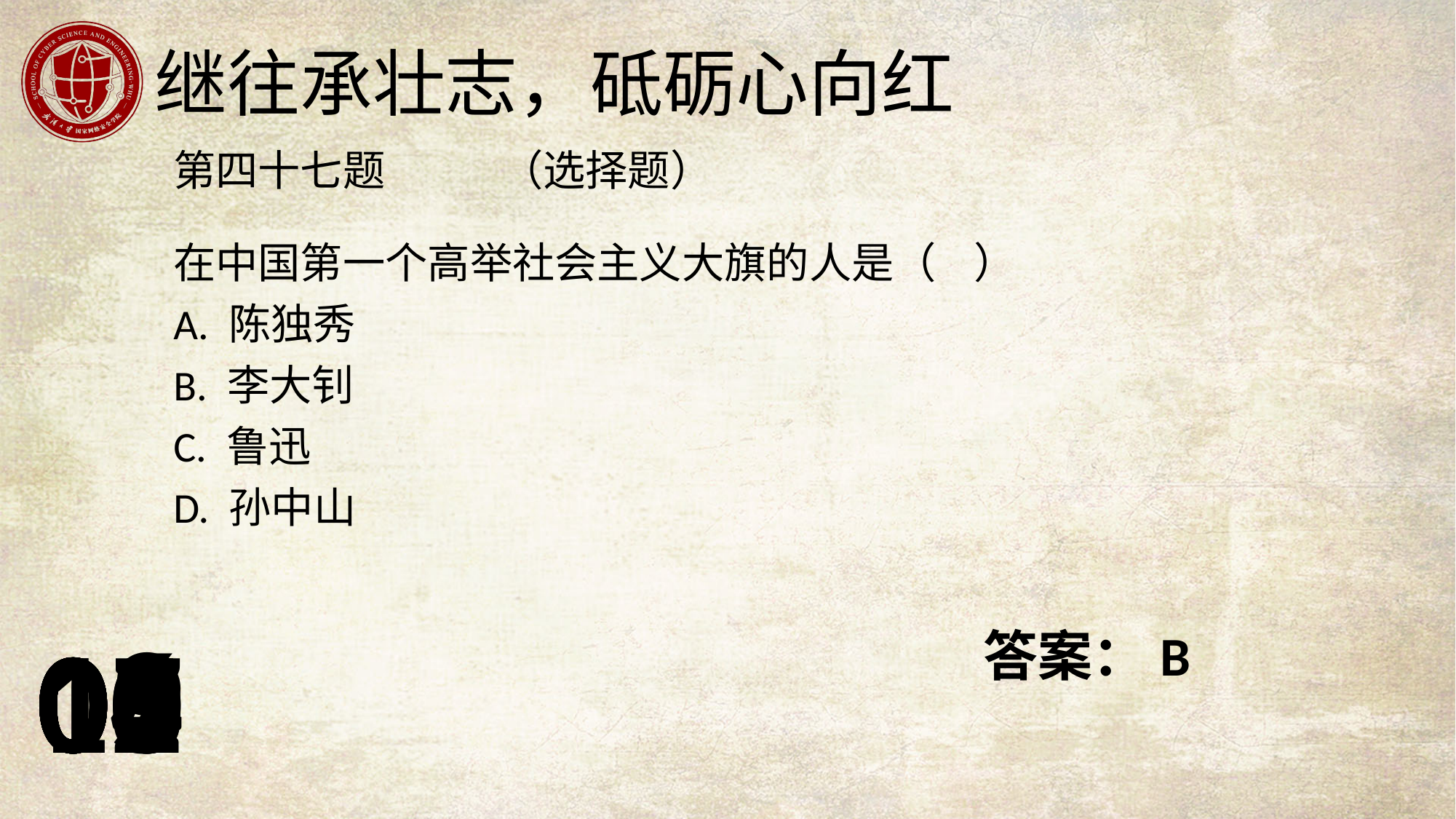

第四十七题		（选择题）
在中国第一个高举社会主义大旗的人是（    ）
A. 陈独秀
B. 李大钊
C. 鲁迅
D. 孙中山
答案：B